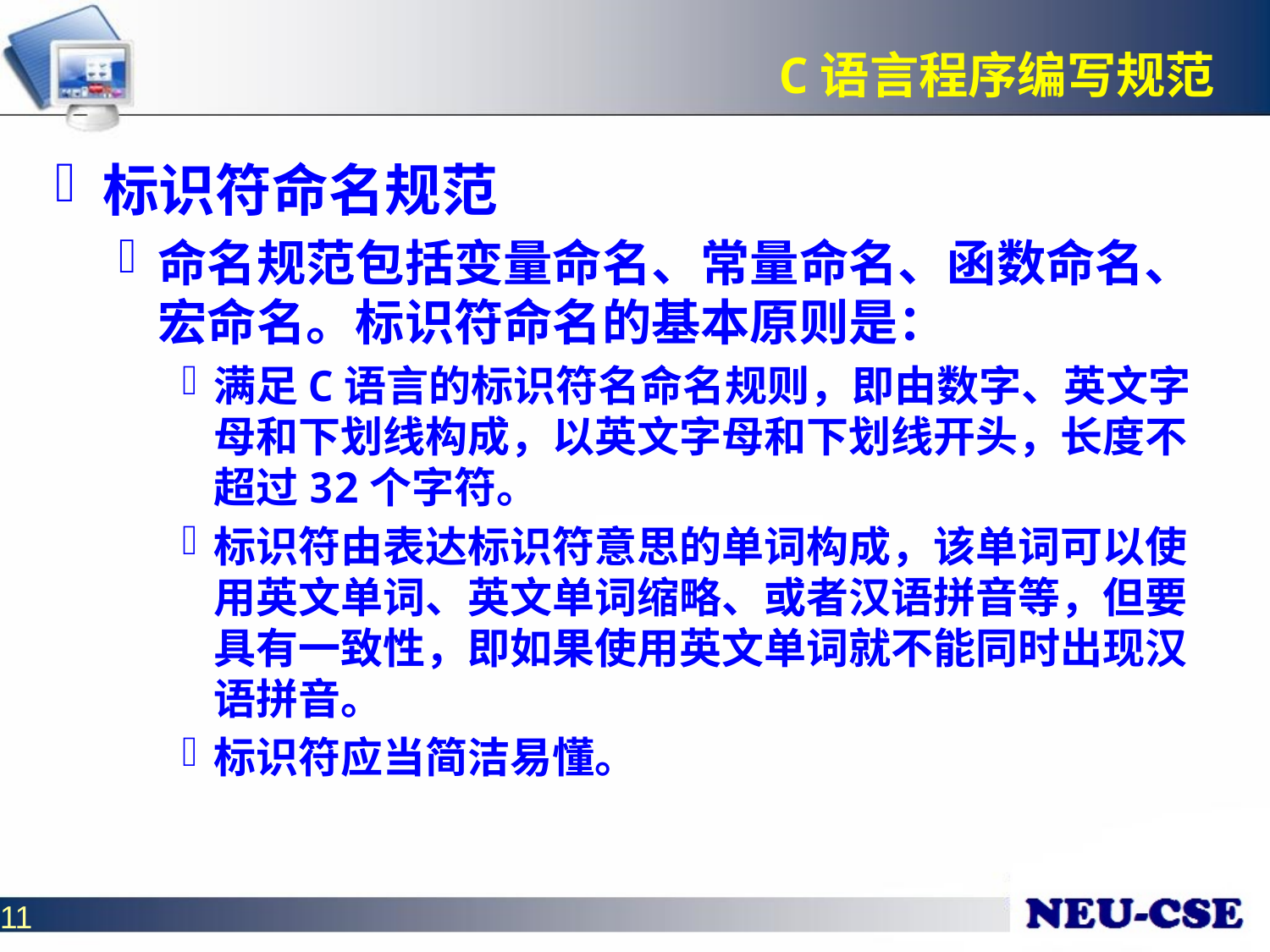

# C语言程序编写规范
标识符命名规范
命名规范包括变量命名、常量命名、函数命名、宏命名。标识符命名的基本原则是：
满足C语言的标识符名命名规则，即由数字、英文字母和下划线构成，以英文字母和下划线开头，长度不超过32个字符。
标识符由表达标识符意思的单词构成，该单词可以使用英文单词、英文单词缩略、或者汉语拼音等，但要具有一致性，即如果使用英文单词就不能同时出现汉语拼音。
标识符应当简洁易懂。